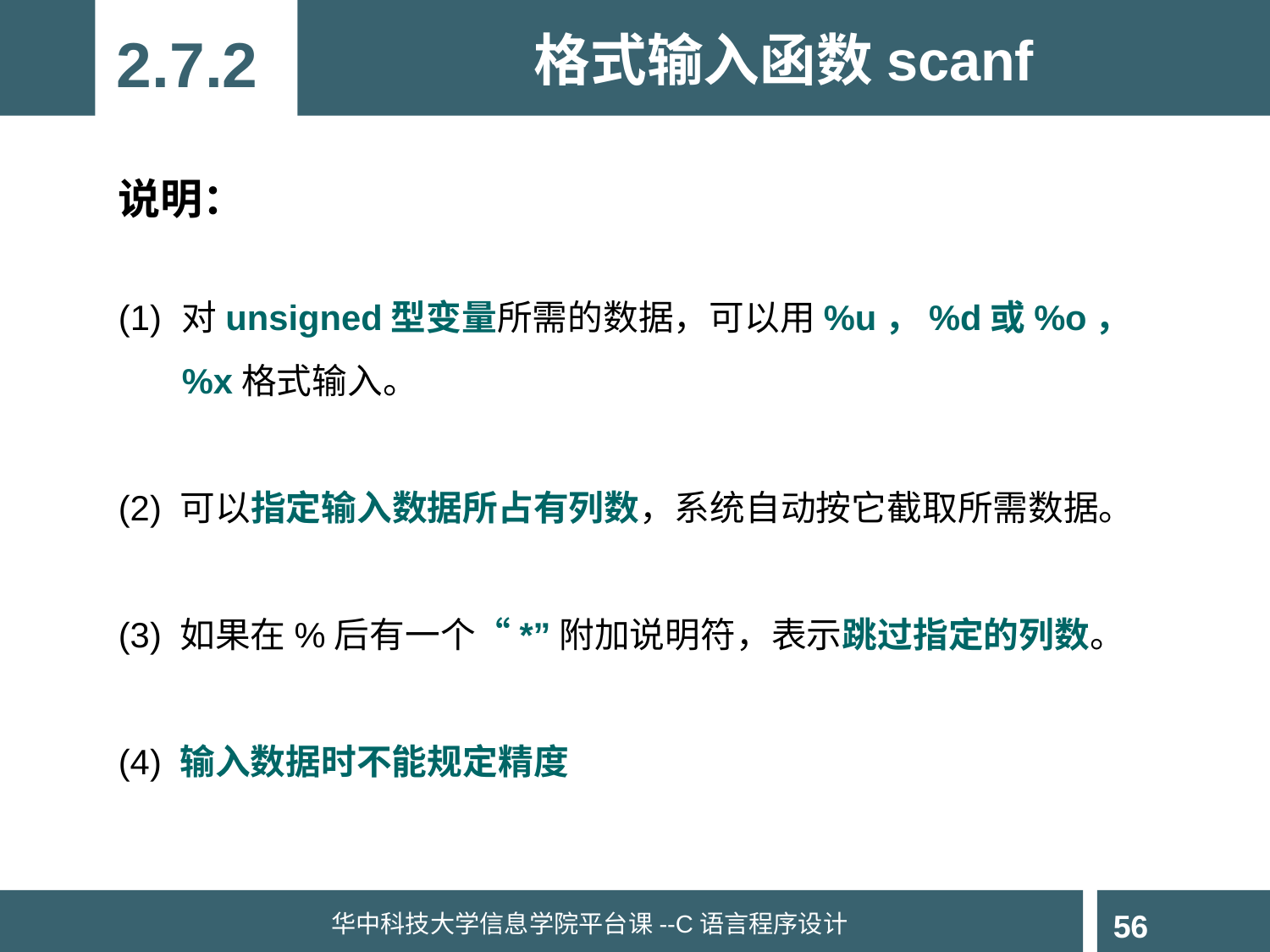

格式输入函数scanf
2.7.2
说明：

对unsigned型变量所需的数据，可以用%u，%d或%o，%x格式输入。

(2) 可以指定输入数据所占有列数，系统自动按它截取所需数据。

(3) 如果在%后有一个“*”附加说明符，表示跳过指定的列数。

(4) 输入数据时不能规定精度